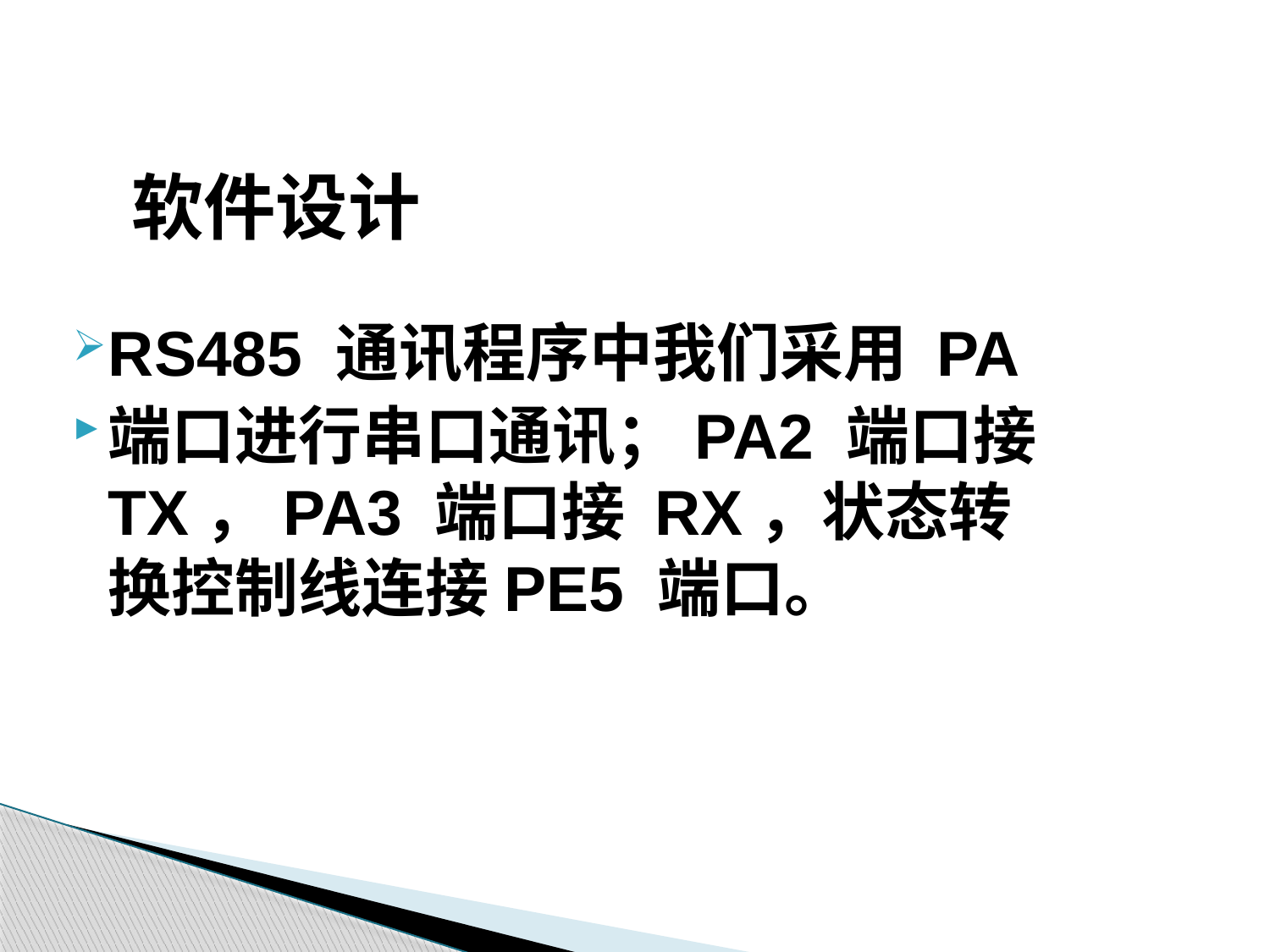

# 软件设计
RS485 通讯程序中我们采用 PA
端口进行串口通讯；PA2 端口接 TX，PA3 端口接 RX，状态转换控制线连接PE5 端口。